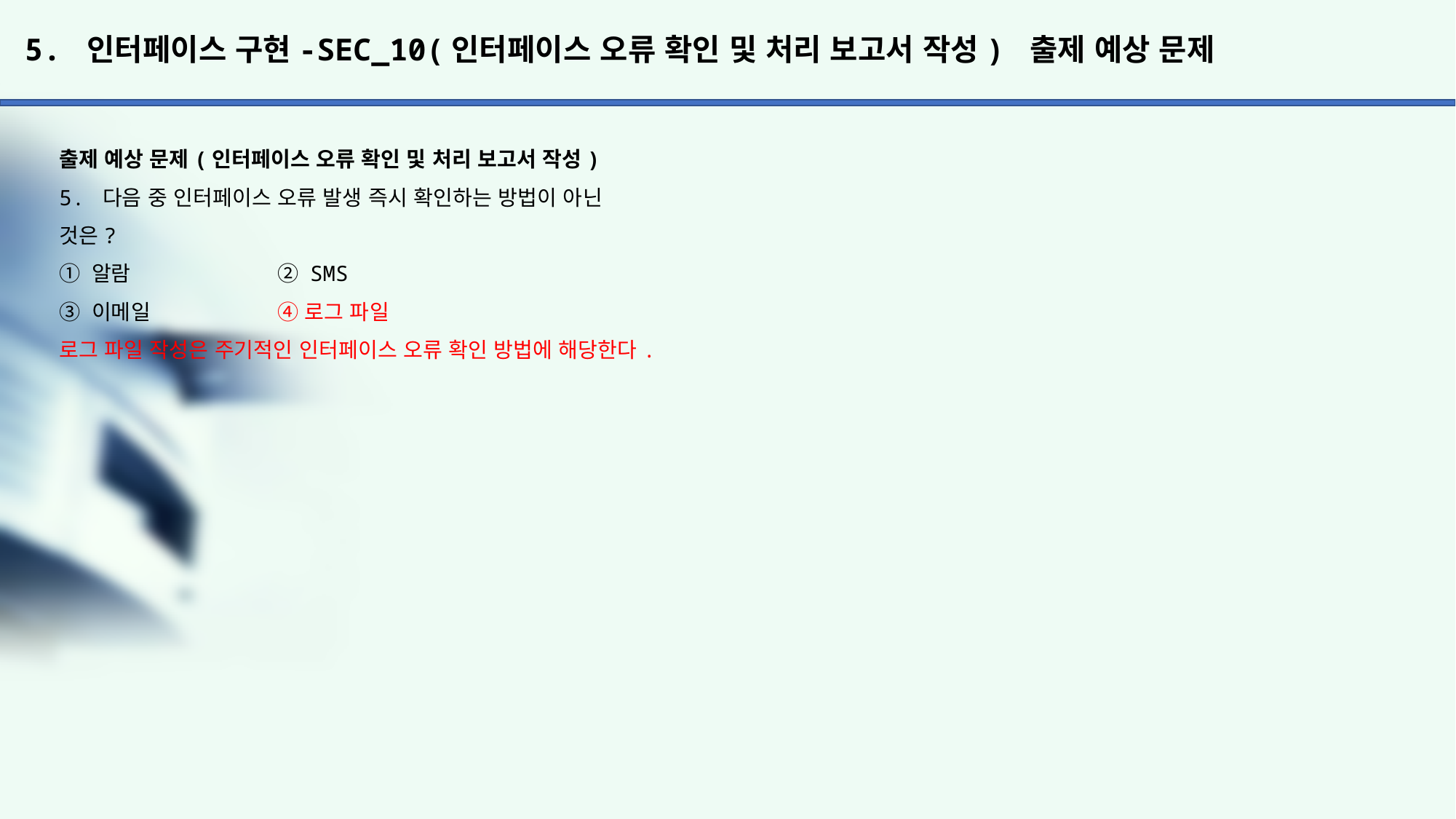

# 5. 인터페이스 구현-SEC_10(인터페이스 오류 확인 및 처리 보고서 작성) 출제 예상 문제
출제 예상 문제(인터페이스 오류 확인 및 처리 보고서 작성)
5. 다음 중 인터페이스 오류 발생 즉시 확인하는 방법이 아닌
것은?
① 알람		② SMS
③ 이메일		④ 로그 파일
로그 파일 작성은 주기적인 인터페이스 오류 확인 방법에 해당한다.